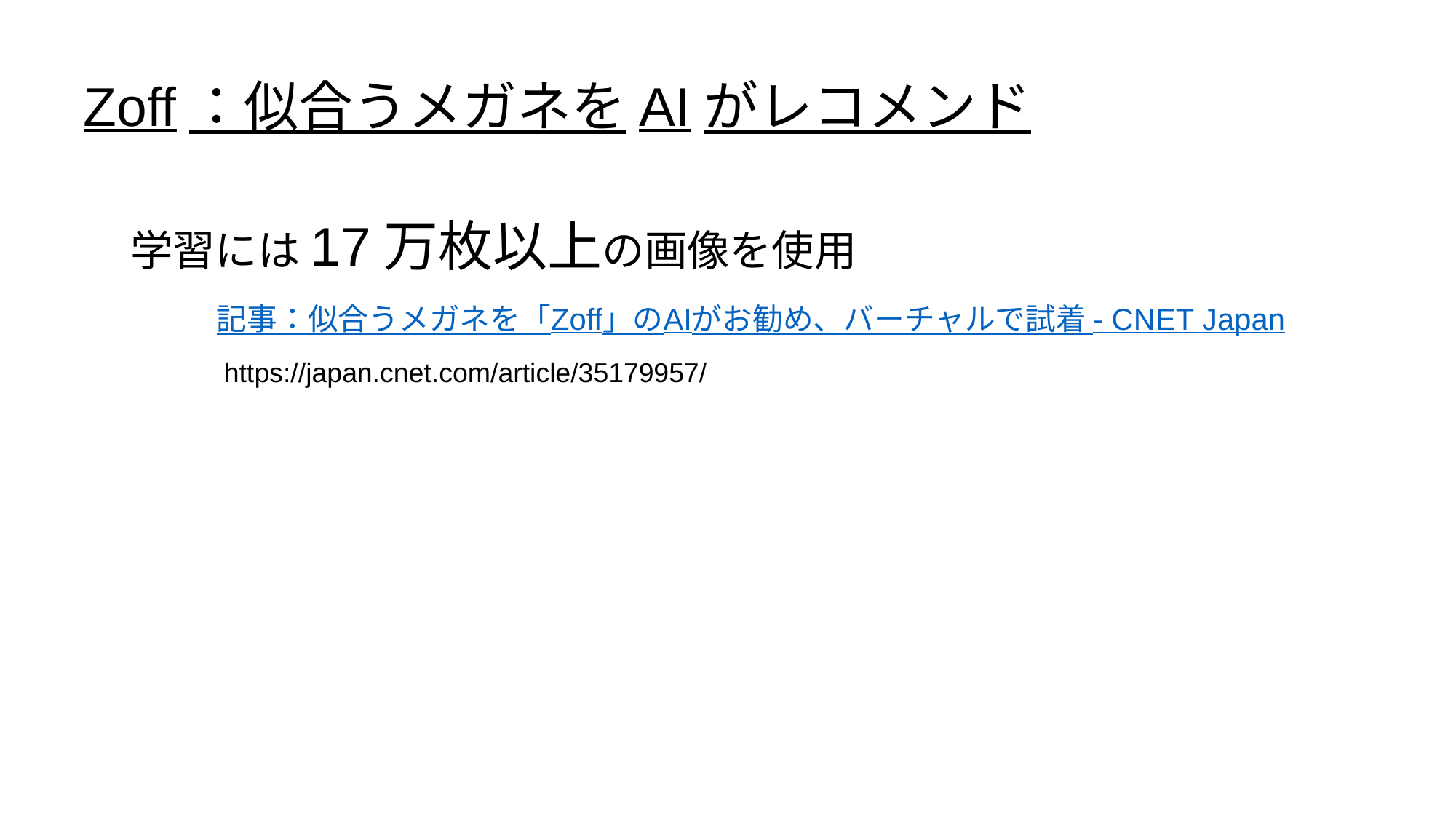

Zoff：似合うメガネをAIがレコメンド
学習には17万枚以上の画像を使用
記事：似合うメガネを「Zoff」のAIがお勧め、バーチャルで試着 - CNET Japan
https://japan.cnet.com/article/35179957/